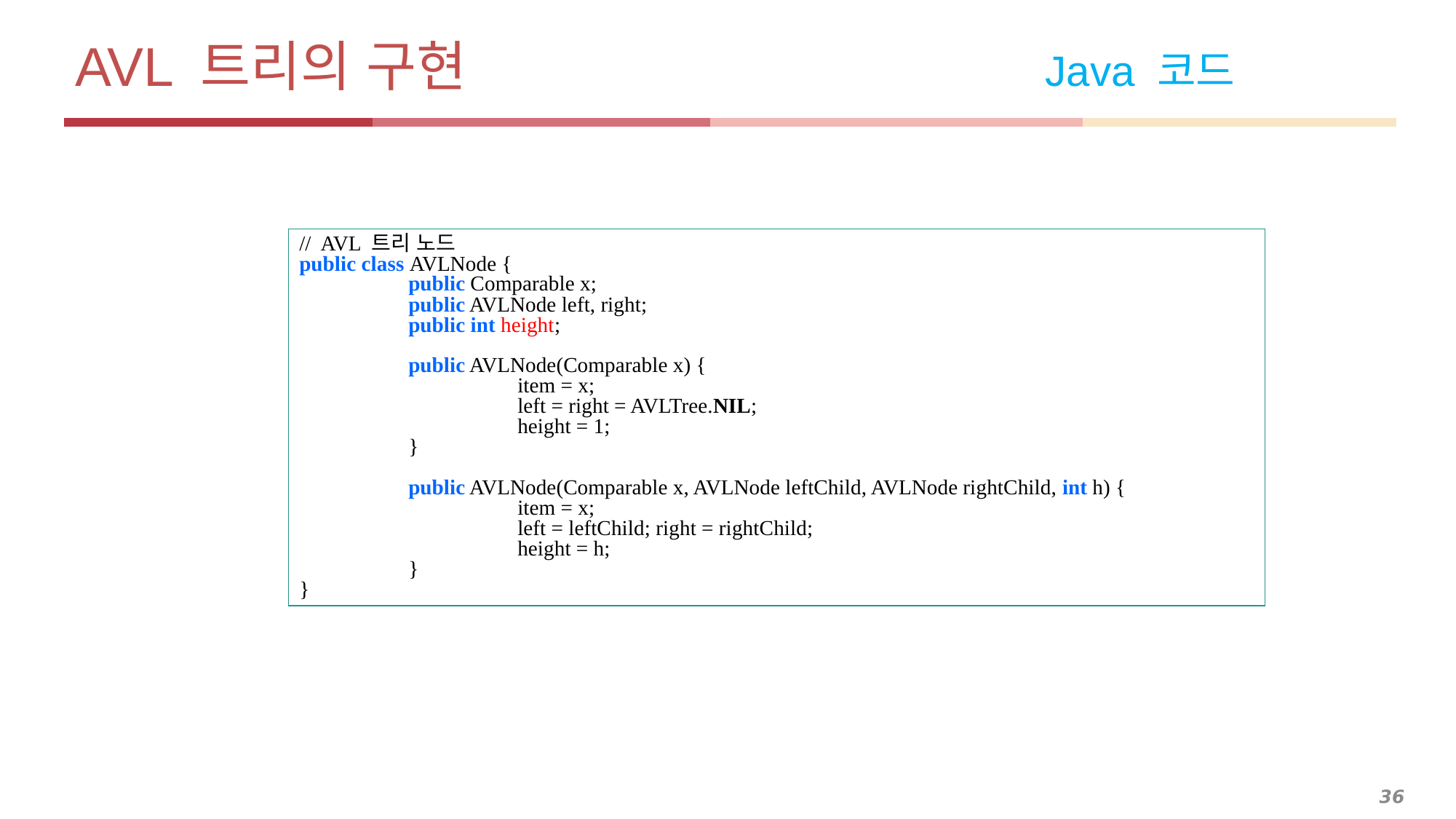

# AVL 트리의 구현                                     Java 코드
//  AVL 트리 노드
public class AVLNode {
	public Comparable x;
	public AVLNode left, right;
	public int height;

	public AVLNode(Comparable x) {
		item = x;
		left = right = AVLTree.NIL;
		height = 1;
	}

	public AVLNode(Comparable x, AVLNode leftChild, AVLNode rightChild, int h) {
		item = x;
		left = leftChild; right = rightChild;
		height = h;
	}
}